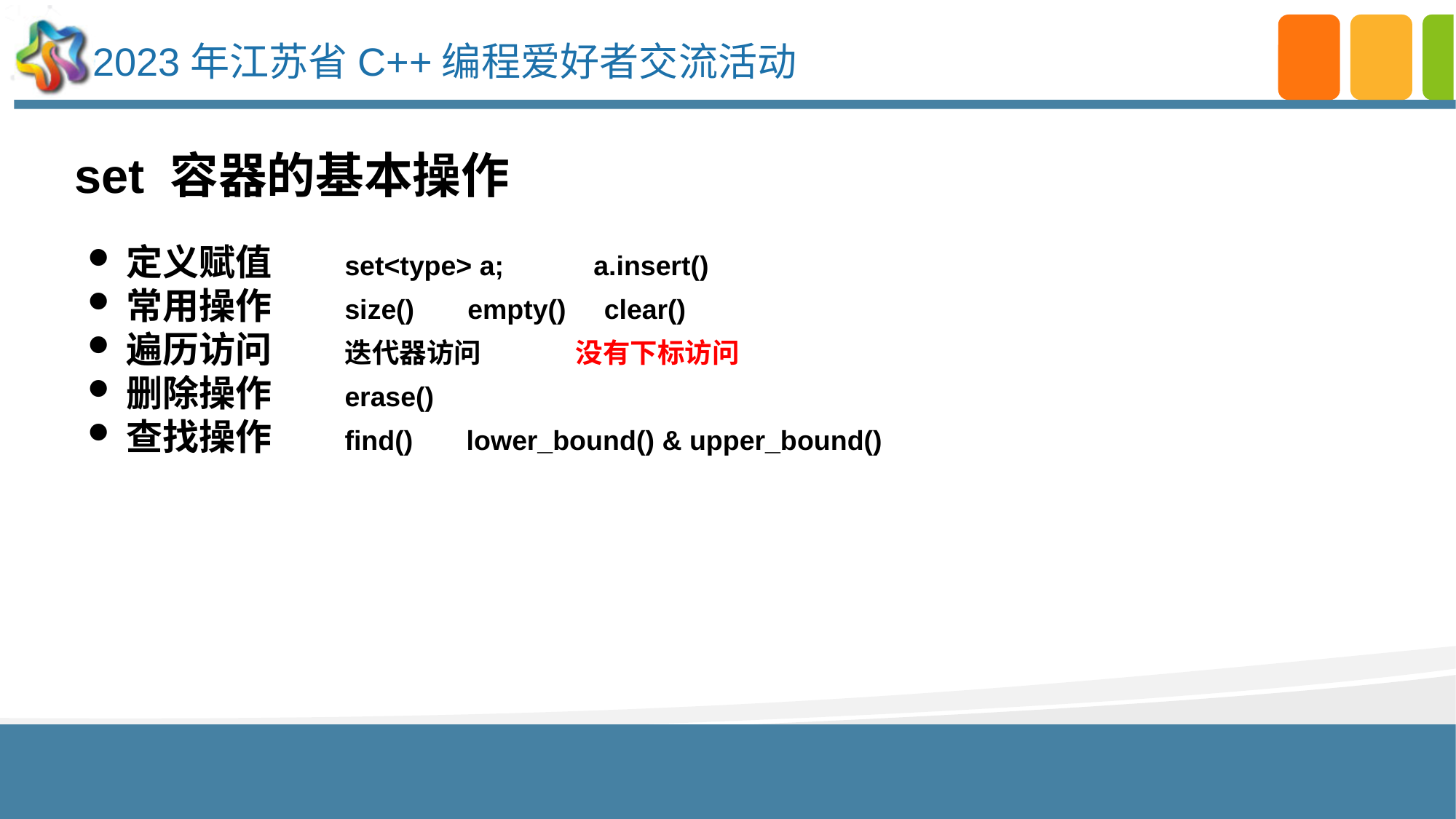

set 容器的基本操作
定义赋值	set<type> a;	    a.insert()
常用操作	size()       empty()     clear()
遍历访问	迭代器访问	  没有下标访问
删除操作	erase()
查找操作	find()       lower_bound() & upper_bound()